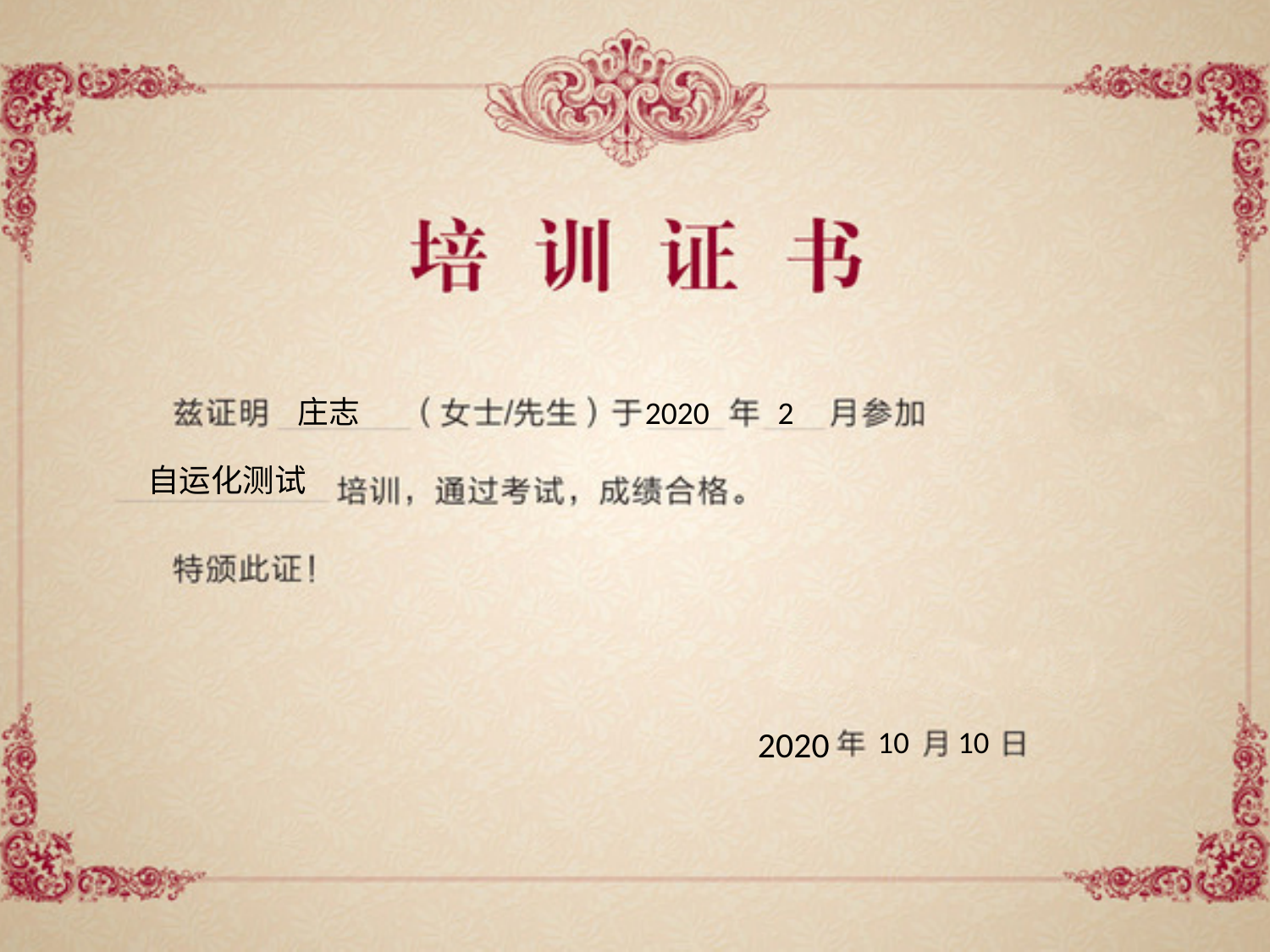

庄志
2020
2
自运化测试
2020
10
10